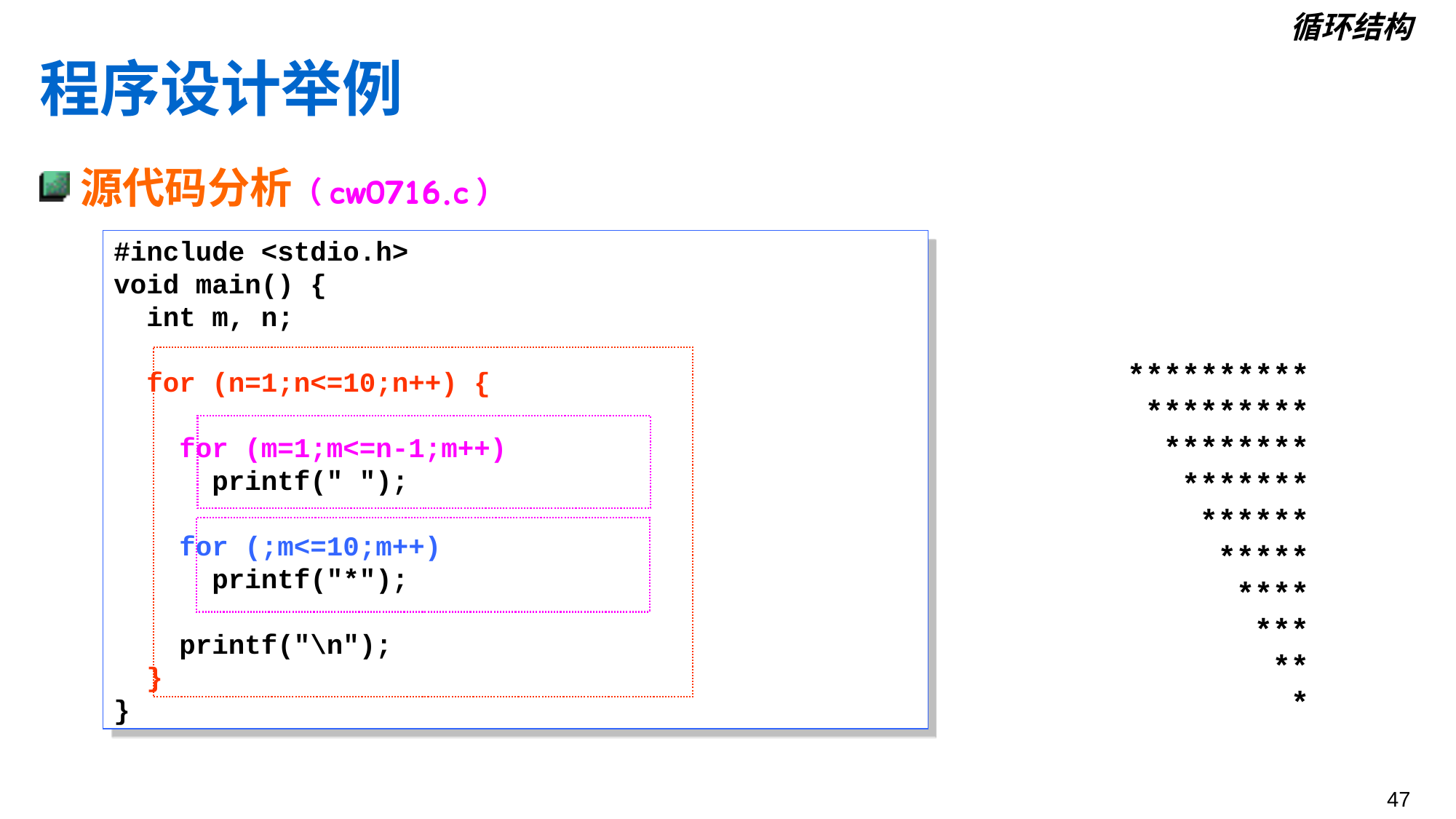

循环结构
# 程序设计举例
源代码分析（cw0716.c）

#include <stdio.h>
void main() {
  int m, n;

  for (n=1;n<=10;n++) {

    for (m=1;m<=n-1;m++)
      printf(" ");

    for (;m<=10;m++)
      printf("*");

    printf("\n");
  }
}
**********
 *********
  ********
   *******
    ******
     *****
      ****
       ***
        **
         *

47